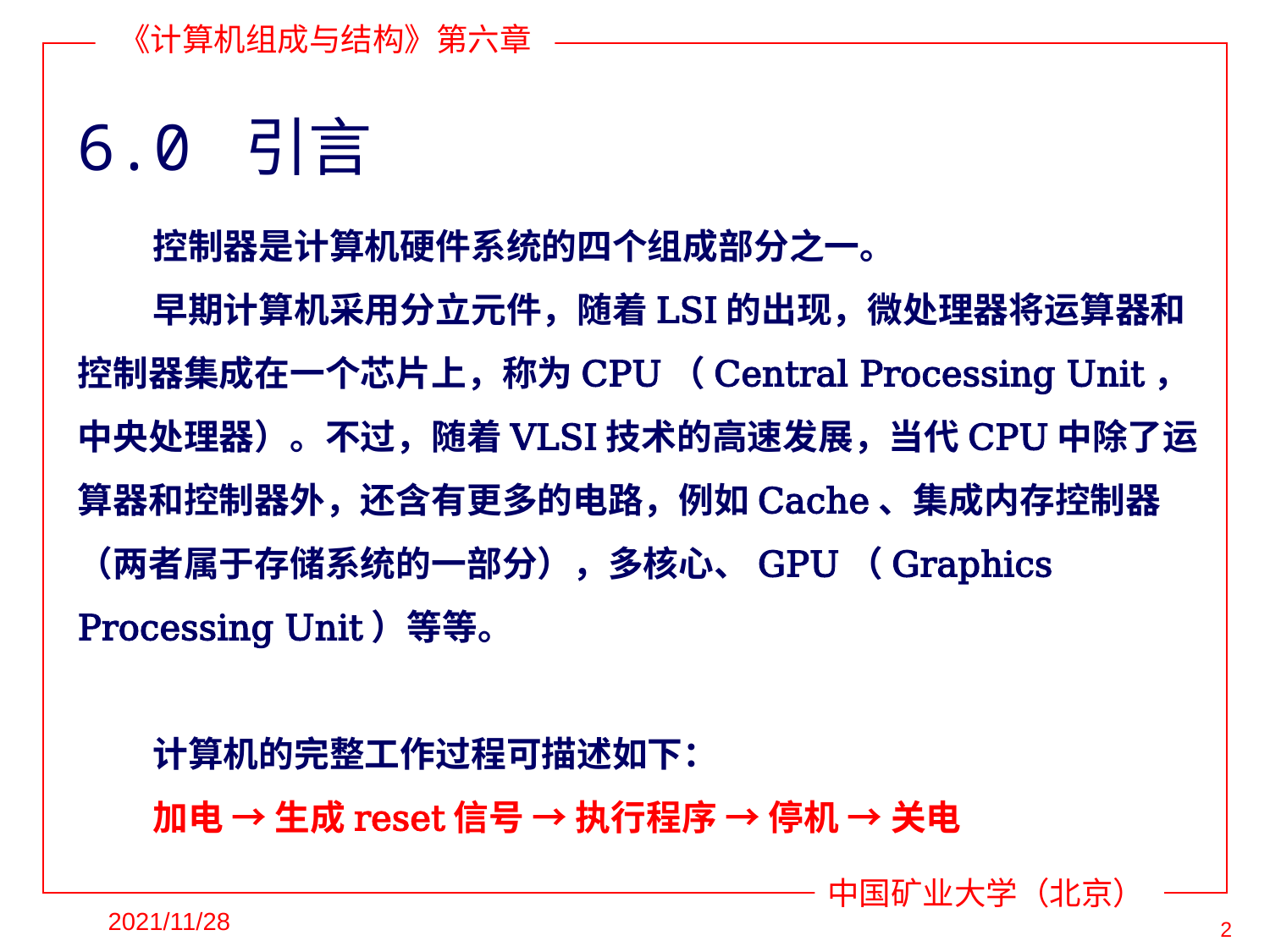

# 6.0 引言
控制器是计算机硬件系统的四个组成部分之一。
早期计算机采用分立元件，随着LSI的出现，微处理器将运算器和控制器集成在一个芯片上，称为CPU（Central Processing Unit，中央处理器）。不过，随着VLSI技术的高速发展，当代CPU中除了运算器和控制器外，还含有更多的电路，例如Cache、集成内存控制器（两者属于存储系统的一部分），多核心、GPU（Graphics Processing Unit）等等。

计算机的完整工作过程可描述如下：
加电 → 生成reset信号 → 执行程序 → 停机 → 关电

2021/11/28